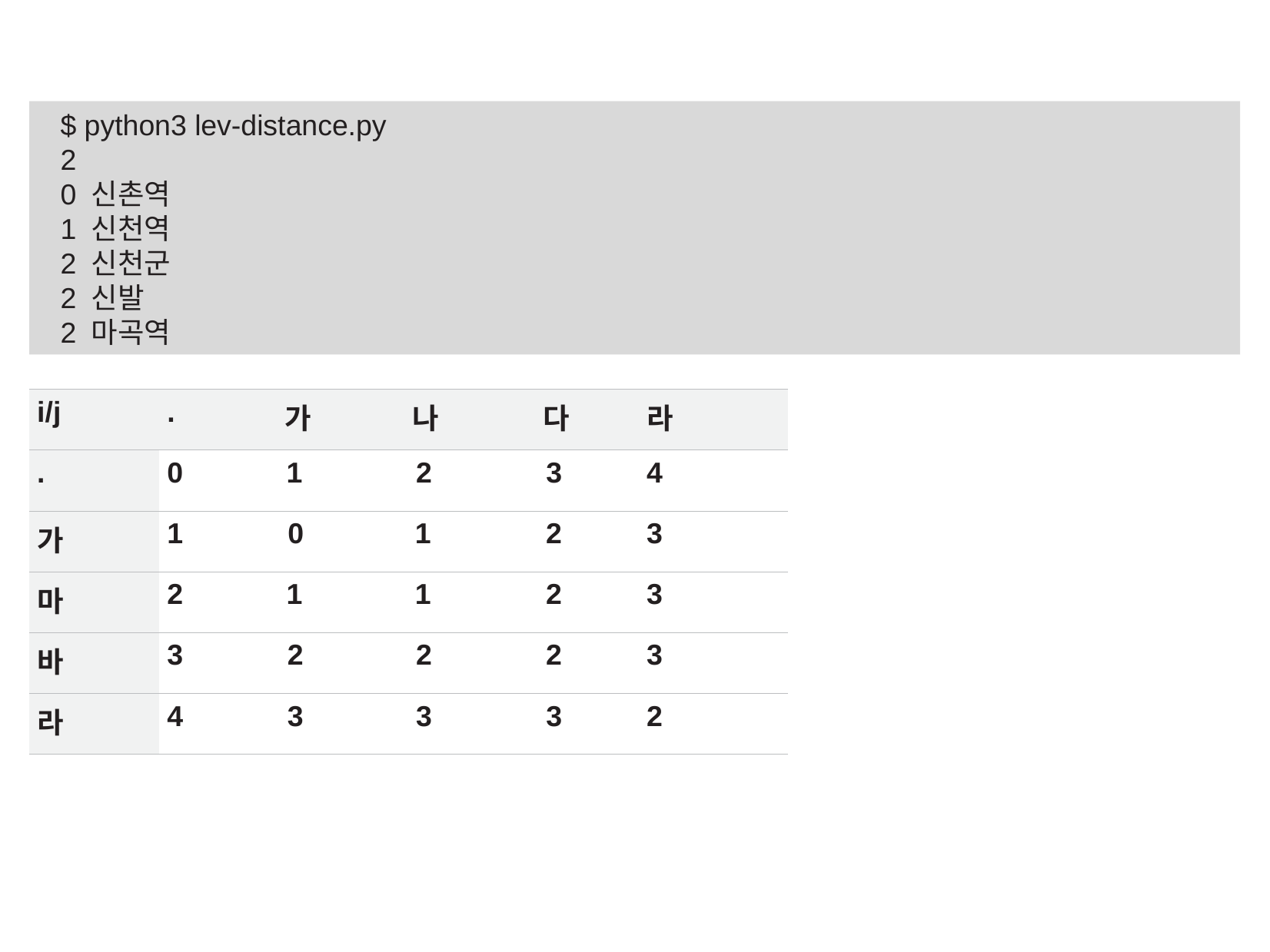

$ python3 lev-distance.py
2
0 신촌역
1 신천역
2 신천군
2 신발
2 마곡역
| i/j | . | 가 | 나 | 다 | 라 |
| --- | --- | --- | --- | --- | --- |
| . | 0 | 1 | 2 | 3 | 4 |
| 가 | 1 | 0 | 1 | 2 | 3 |
| 마 | 2 | 1 | 1 | 2 | 3 |
| 바 | 3 | 2 | 2 | 2 | 3 |
| 라 | 4 | 3 | 3 | 3 | 2 |